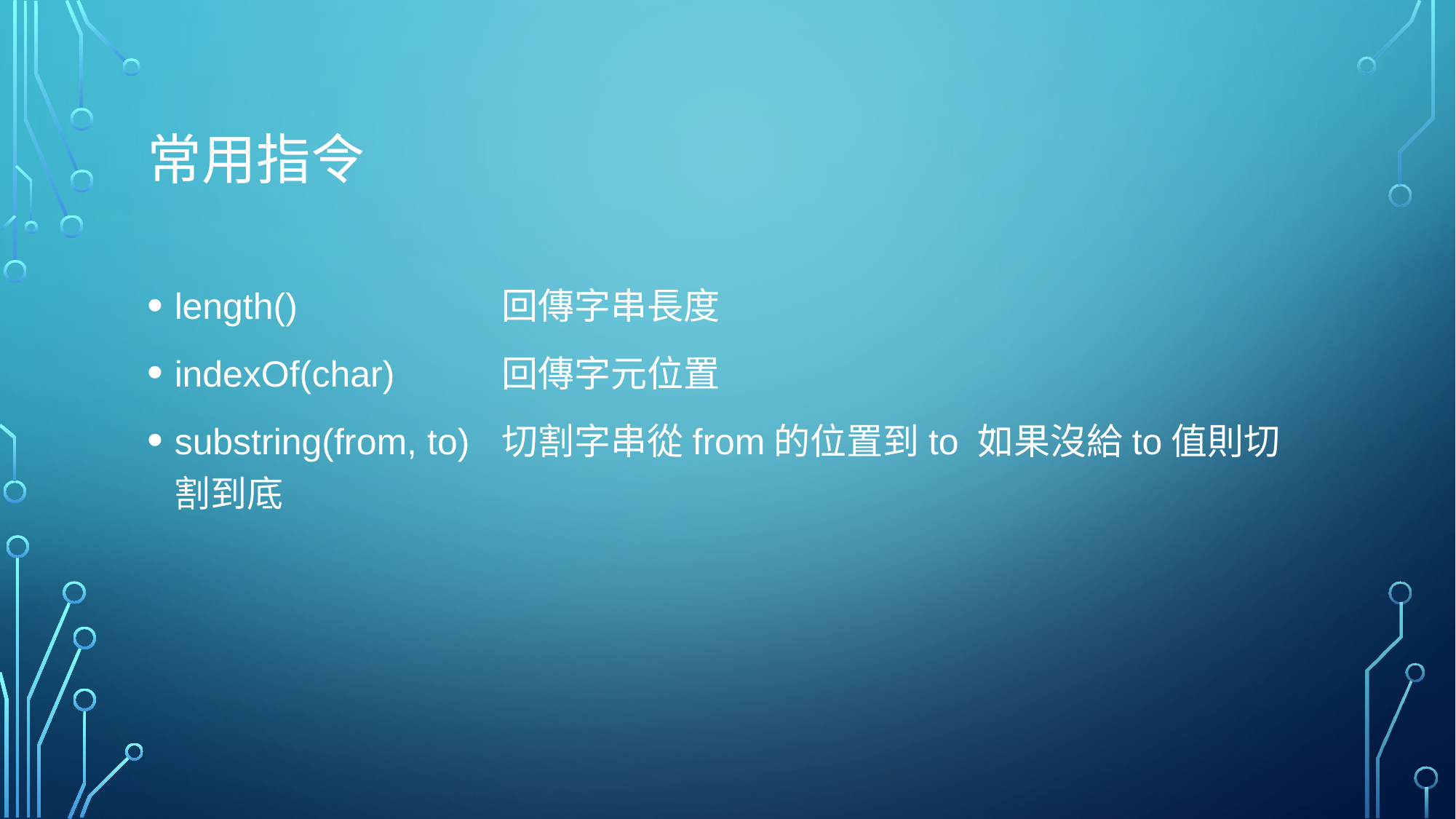

# 常用指令
length()		回傳字串長度
indexOf(char)	回傳字元位置
substring(from, to)	切割字串從from的位置到to 如果沒給to值則切割到底